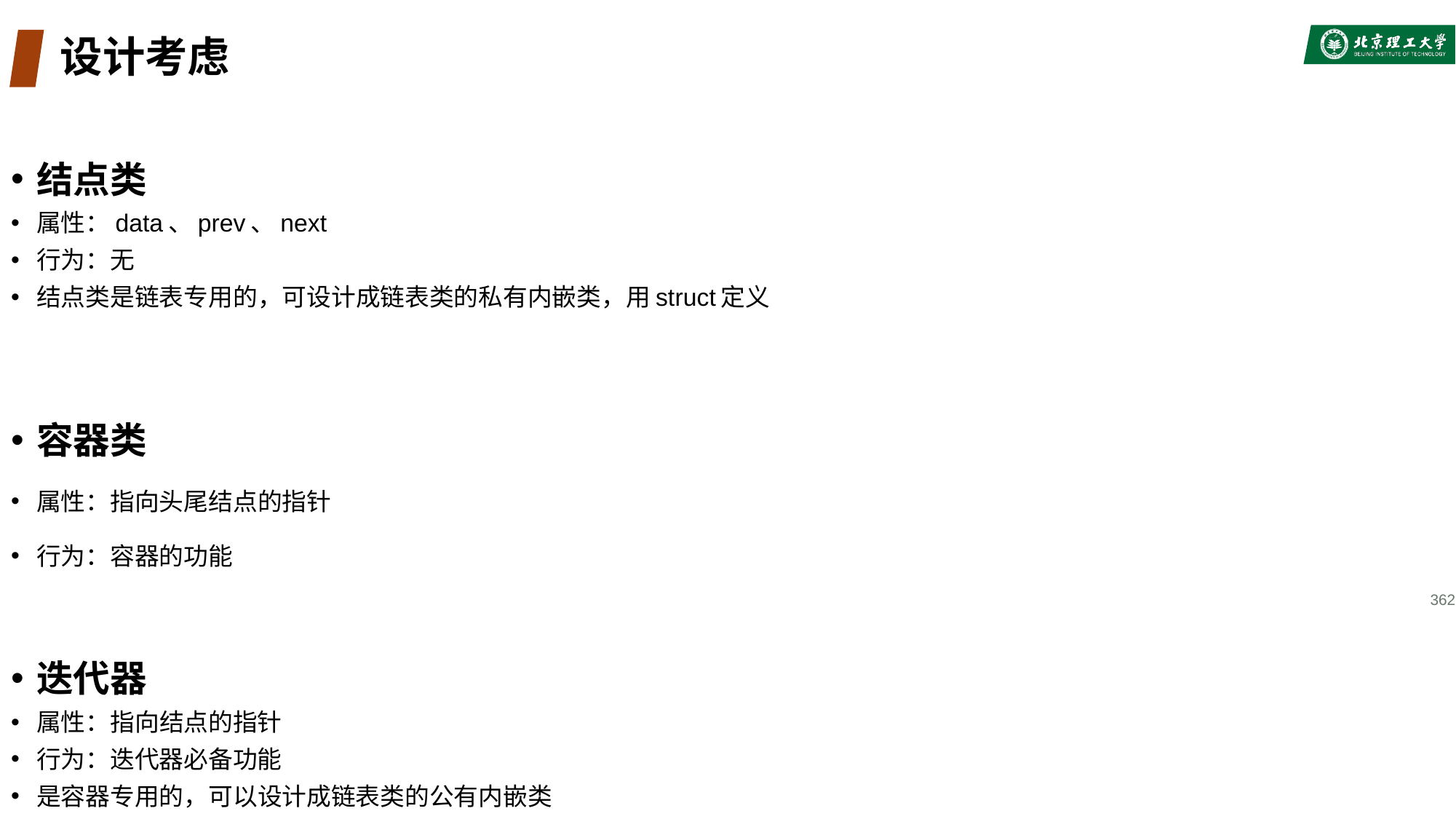

# 设计考虑
结点类
属性：data、prev、next
行为：无
结点类是链表专用的，可设计成链表类的私有内嵌类，用struct定义

容器类
属性：指向头尾结点的指针
行为：容器的功能

迭代器
属性：指向结点的指针
行为：迭代器必备功能
是容器专用的，可以设计成链表类的公有内嵌类
362